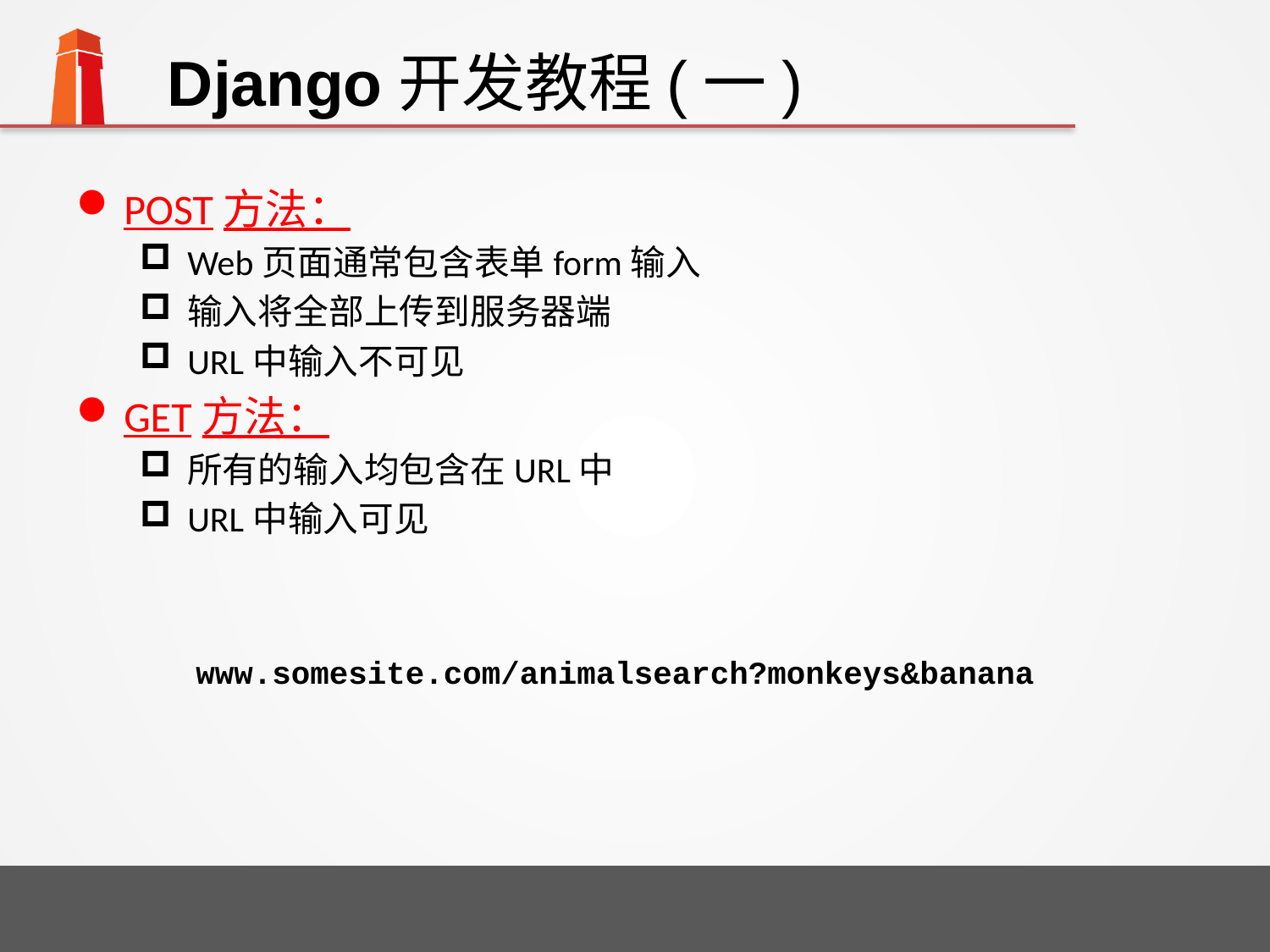

# Django开发教程(一)
POST方法：
Web页面通常包含表单form输入
输入将全部上传到服务器端
URL中输入不可见
GET方法：
所有的输入均包含在URL中
URL中输入可见
www.somesite.com/animalsearch?monkeys&banana